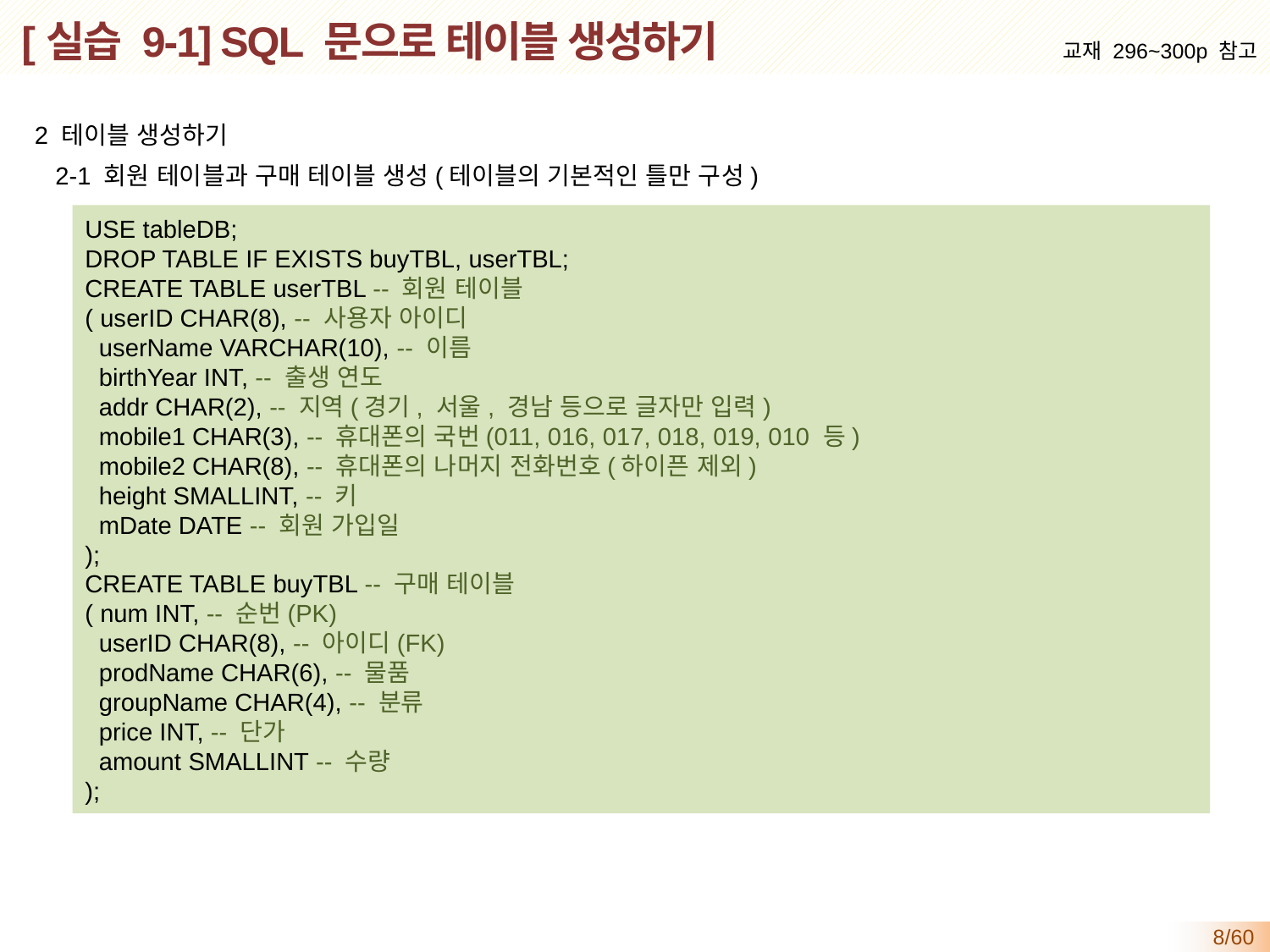

# [실습 9-1] SQL 문으로 테이블 생성하기
교재 296~300p 참고
2 테이블 생성하기
   2-1 회원 테이블과 구매 테이블 생성(테이블의 기본적인 틀만 구성)
USE tableDB;
DROP TABLE IF EXISTS buyTBL, userTBL;
CREATE TABLE userTBL -- 회원 테이블
( userID CHAR(8), -- 사용자 아이디
  userName VARCHAR(10), -- 이름
  birthYear INT, -- 출생 연도
  addr CHAR(2), -- 지역(경기, 서울, 경남 등으로 글자만 입력)
  mobile1 CHAR(3), -- 휴대폰의 국번(011, 016, 017, 018, 019, 010 등)
  mobile2 CHAR(8), -- 휴대폰의 나머지 전화번호(하이픈 제외)
  height SMALLINT, -- 키
  mDate DATE -- 회원 가입일
);
CREATE TABLE buyTBL -- 구매 테이블
( num INT, -- 순번(PK)
  userID CHAR(8), -- 아이디(FK)
  prodName CHAR(6), -- 물품
  groupName CHAR(4), -- 분류
  price INT, -- 단가
  amount SMALLINT -- 수량
);